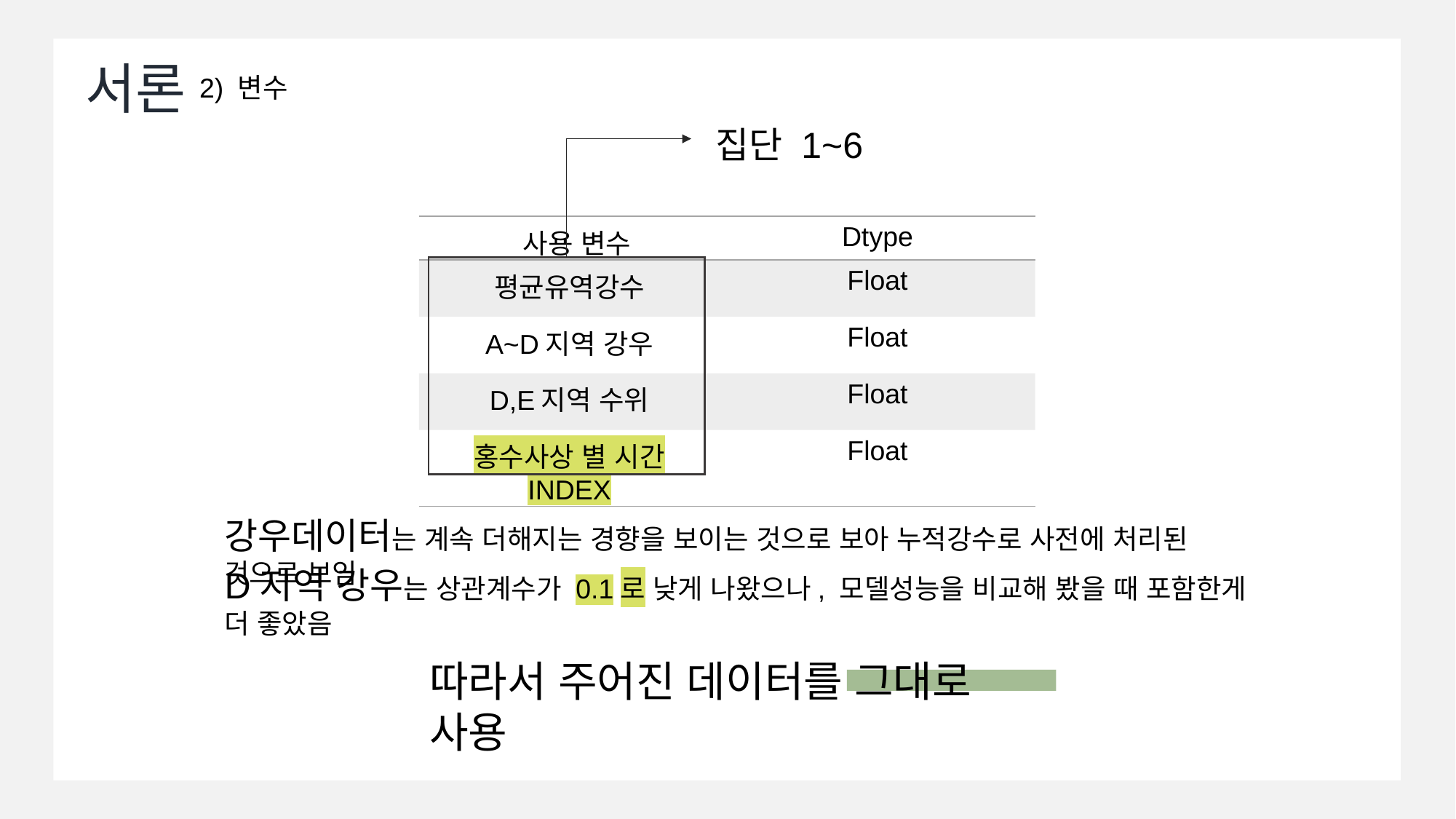

서론
2) 변수
집단 1~6
| 사용 변수 | Dtype |
| --- | --- |
| 평균유역강수 | Float |
| A~D지역 강우 | Float |
| D,E지역 수위 | Float |
| 홍수사상 별 시간 INDEX | Float |

강우데이터는 계속 더해지는 경향을 보이는 것으로 보아 누적강수로 사전에 처리된 것으로 보임
D지역 강우는 상관계수가 0.1로 낮게 나왔으나, 모델성능을 비교해 봤을 때 포함한게 더 좋았음
따라서 주어진 데이터를 그대로 사용